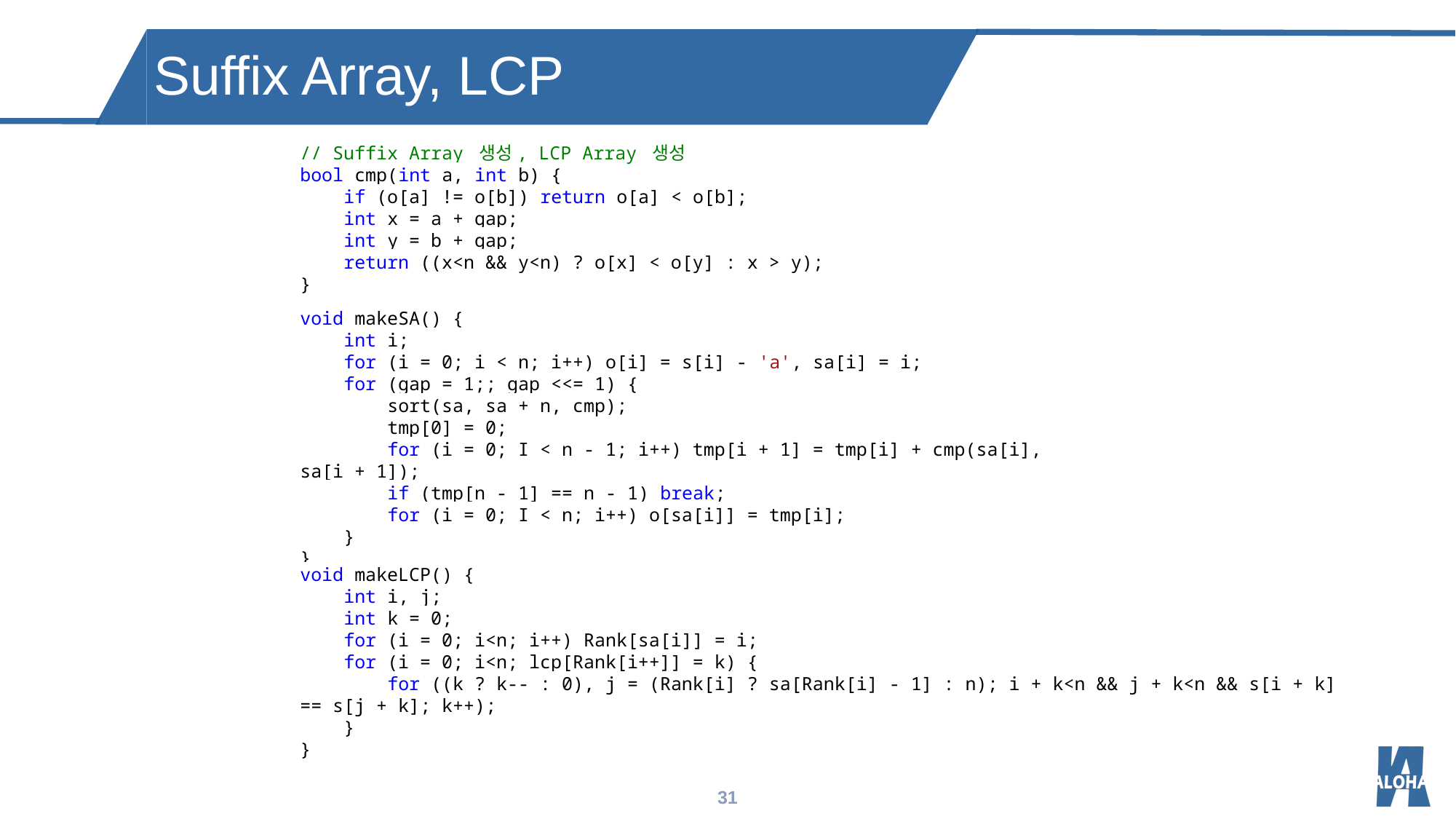

Suffix Array, LCP
// Suffix Array 생성, LCP Array 생성
bool cmp(int a, int b) {
    if (o[a] != o[b]) return o[a] < o[b];
    int x = a + gap;
    int y = b + gap;
    return ((x<n && y<n) ? o[x] < o[y] : x > y);
}
void makeSA() {
    int i;
    for (i = 0; i < n; i++) o[i] = s[i] - 'a', sa[i] = i;
    for (gap = 1;; gap <<= 1) {
        sort(sa, sa + n, cmp);
        tmp[0] = 0;
        for (i = 0; I < n - 1; i++) tmp[i + 1] = tmp[i] + cmp(sa[i], sa[i + 1]);
        if (tmp[n - 1] == n - 1) break;
        for (i = 0; I < n; i++) o[sa[i]] = tmp[i];
    }
}
void makeLCP() {
    int i, j;
    int k = 0;
    for (i = 0; i<n; i++) Rank[sa[i]] = i;
    for (i = 0; i<n; lcp[Rank[i++]] = k) {
        for ((k ? k-- : 0), j = (Rank[i] ? sa[Rank[i] - 1] : n); i + k<n && j + k<n && s[i + k] == s[j + k]; k++);
    }
}
31